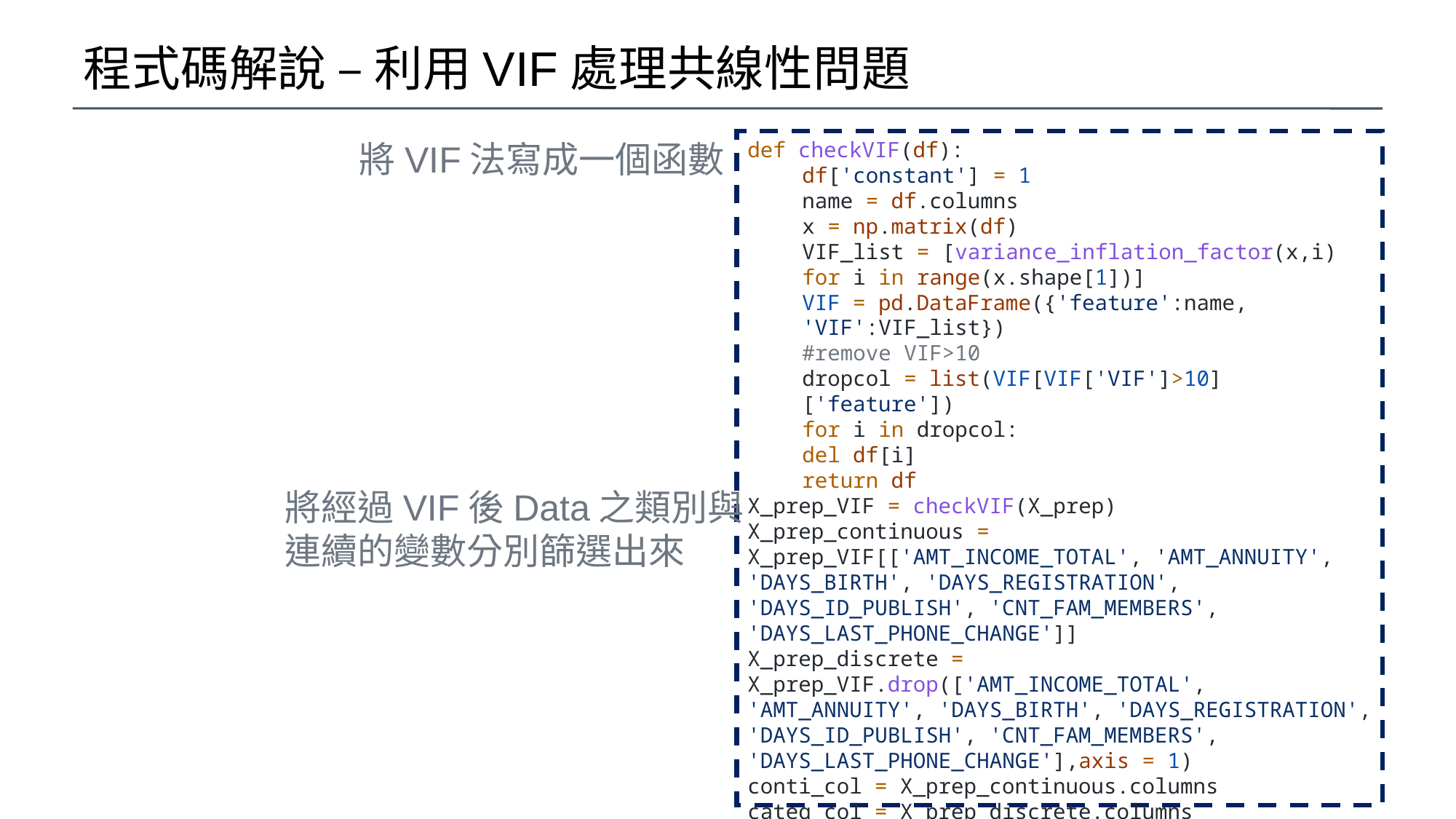

# 程式碼解說 – 利用VIF處理共線性問題
將VIF法寫成一個函數

def checkVIF(df):
df['constant'] = 1
name = df.columns
x = np.matrix(df)
VIF_list = [variance_inflation_factor(x,i) for i in range(x.shape[1])]
VIF = pd.DataFrame({'feature':name, 'VIF':VIF_list})
#remove VIF>10
dropcol = list(VIF[VIF['VIF']>10]['feature'])
for i in dropcol:
del df[i]
return df
X_prep_VIF = checkVIF(X_prep)
X_prep_continuous = X_prep_VIF[['AMT_INCOME_TOTAL', 'AMT_ANNUITY', 'DAYS_BIRTH', 'DAYS_REGISTRATION',
'DAYS_ID_PUBLISH', 'CNT_FAM_MEMBERS', 'DAYS_LAST_PHONE_CHANGE']]
X_prep_discrete = X_prep_VIF.drop(['AMT_INCOME_TOTAL', 'AMT_ANNUITY', 'DAYS_BIRTH', 'DAYS_REGISTRATION',
'DAYS_ID_PUBLISH', 'CNT_FAM_MEMBERS', 'DAYS_LAST_PHONE_CHANGE'],axis = 1)
conti_col = X_prep_continuous.columns
categ_col = X_prep_discrete.columns

將經過VIF後Data之類別與
連續的變數分別篩選出來